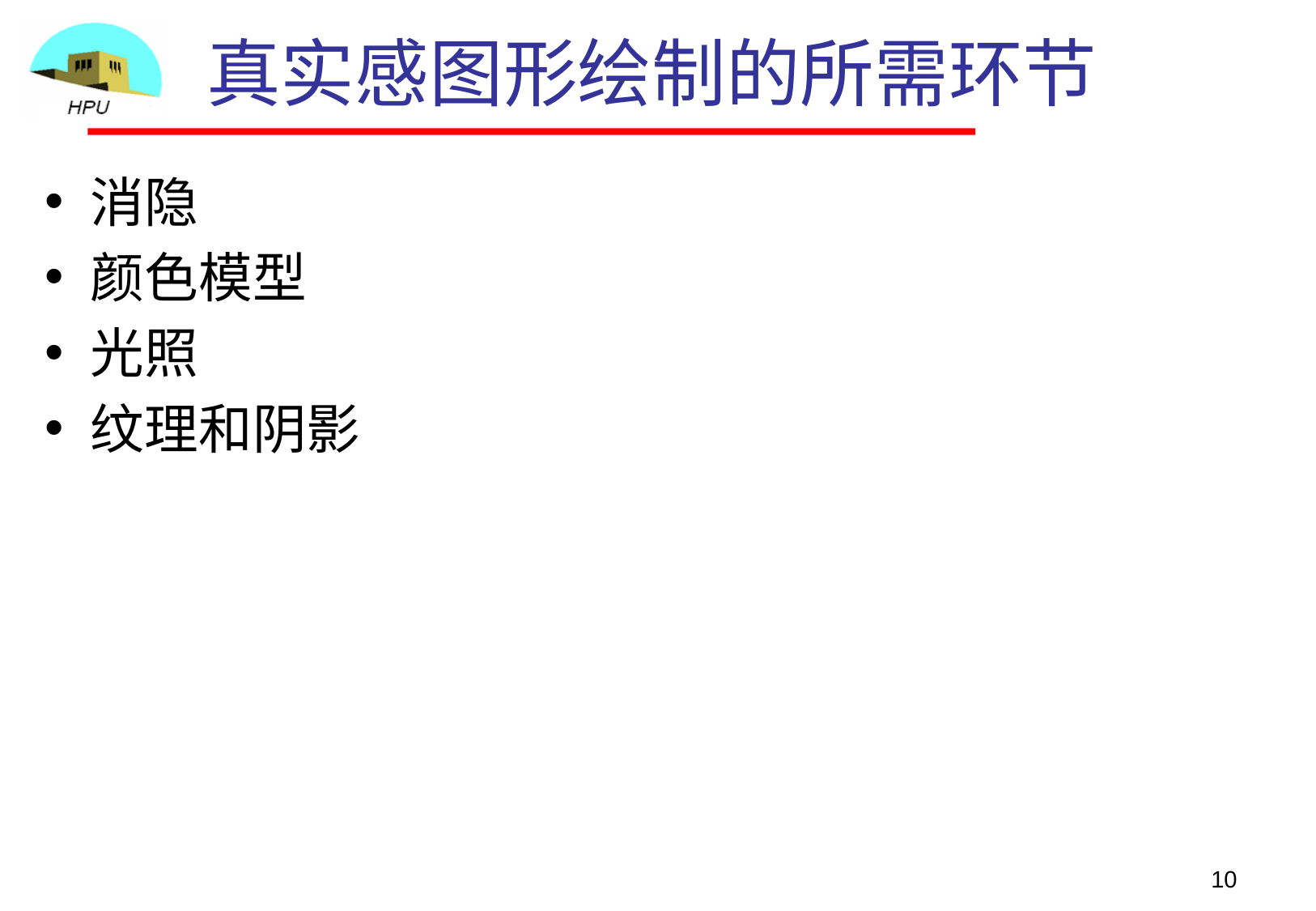

# 真实感图形绘制的所需环节
消隐
颜色模型
光照
纹理和阴影
10